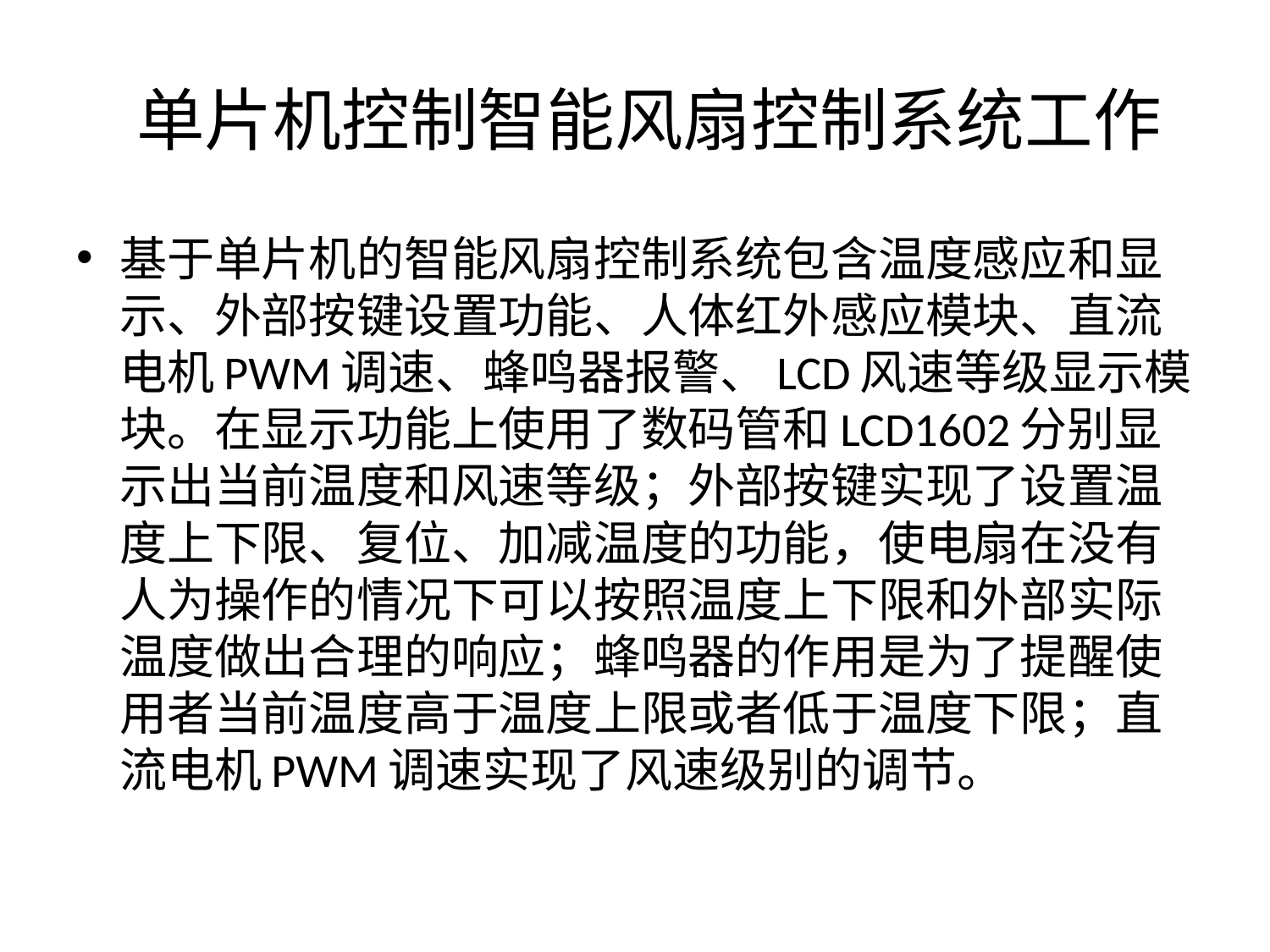

# 单片机控制智能风扇控制系统工作
基于单片机的智能风扇控制系统包含温度感应和显示、外部按键设置功能、人体红外感应模块、直流电机PWM调速、蜂鸣器报警、LCD风速等级显示模块。在显示功能上使用了数码管和LCD1602分别显示出当前温度和风速等级；外部按键实现了设置温度上下限、复位、加减温度的功能，使电扇在没有人为操作的情况下可以按照温度上下限和外部实际温度做出合理的响应；蜂鸣器的作用是为了提醒使用者当前温度高于温度上限或者低于温度下限；直流电机PWM调速实现了风速级别的调节。